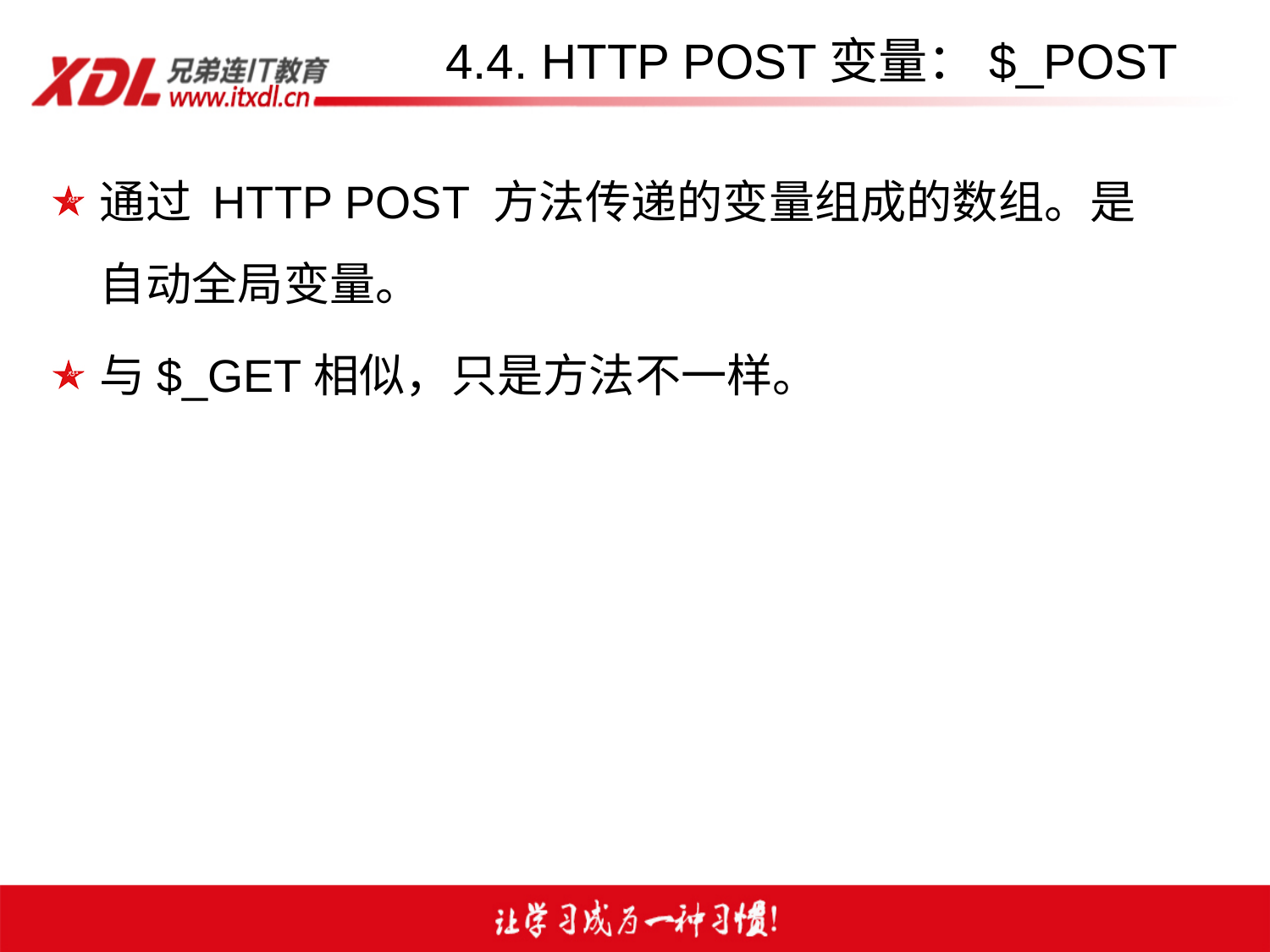

# 4.4. HTTP POST变量：$_POST
通过 HTTP POST 方法传递的变量组成的数组。是自动全局变量。
与$_GET相似，只是方法不一样。